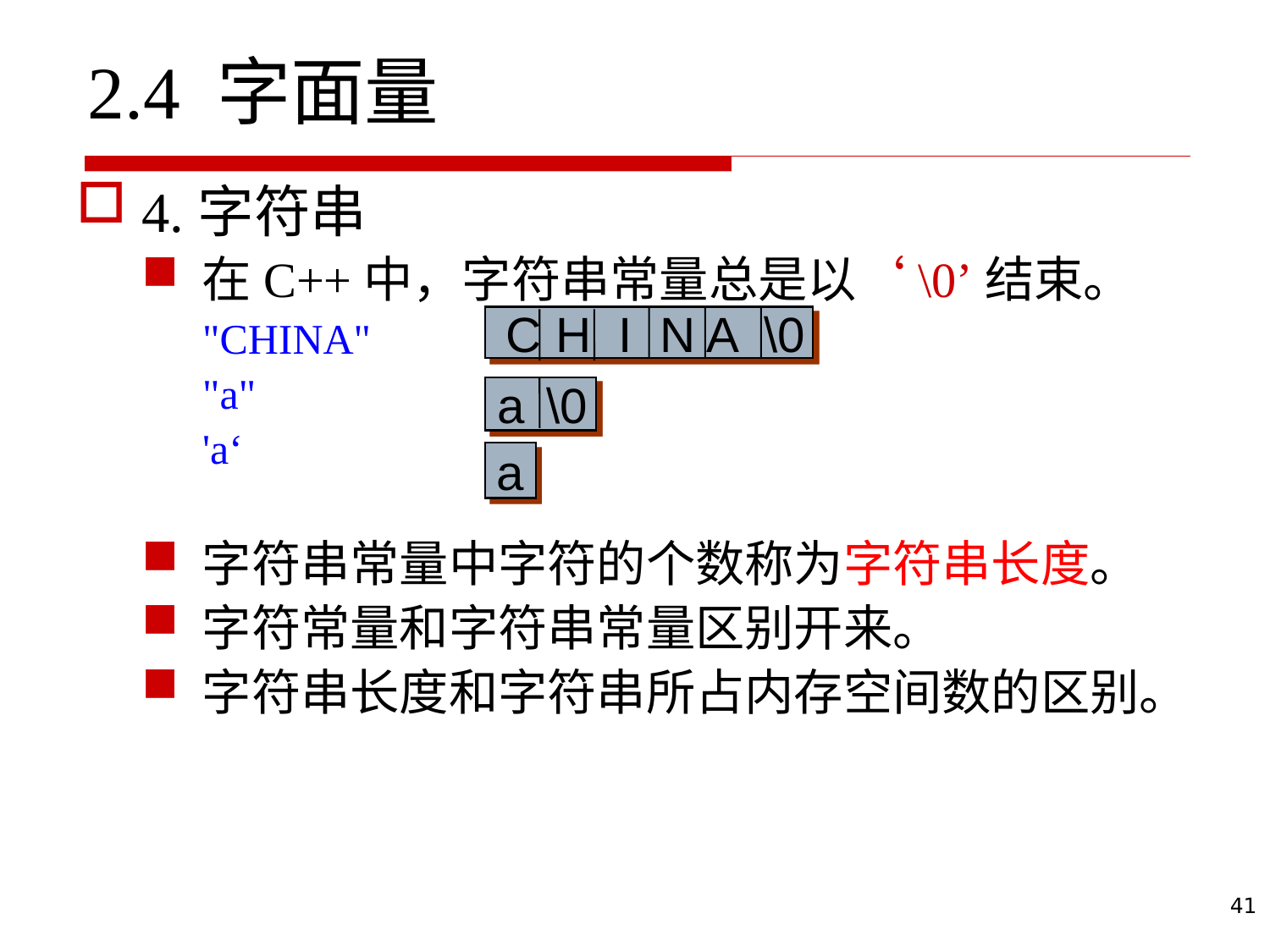

# 2.4 字面量
4.字符串
在C++中，字符串常量总是以‘\0’结束。
"CHINA"
"a"
'a‘

字符串常量中字符的个数称为字符串长度。
字符常量和字符串常量区别开来。
字符串长度和字符串所占内存空间数的区别。

 C H  I  N A  \0

a   \0
a
41